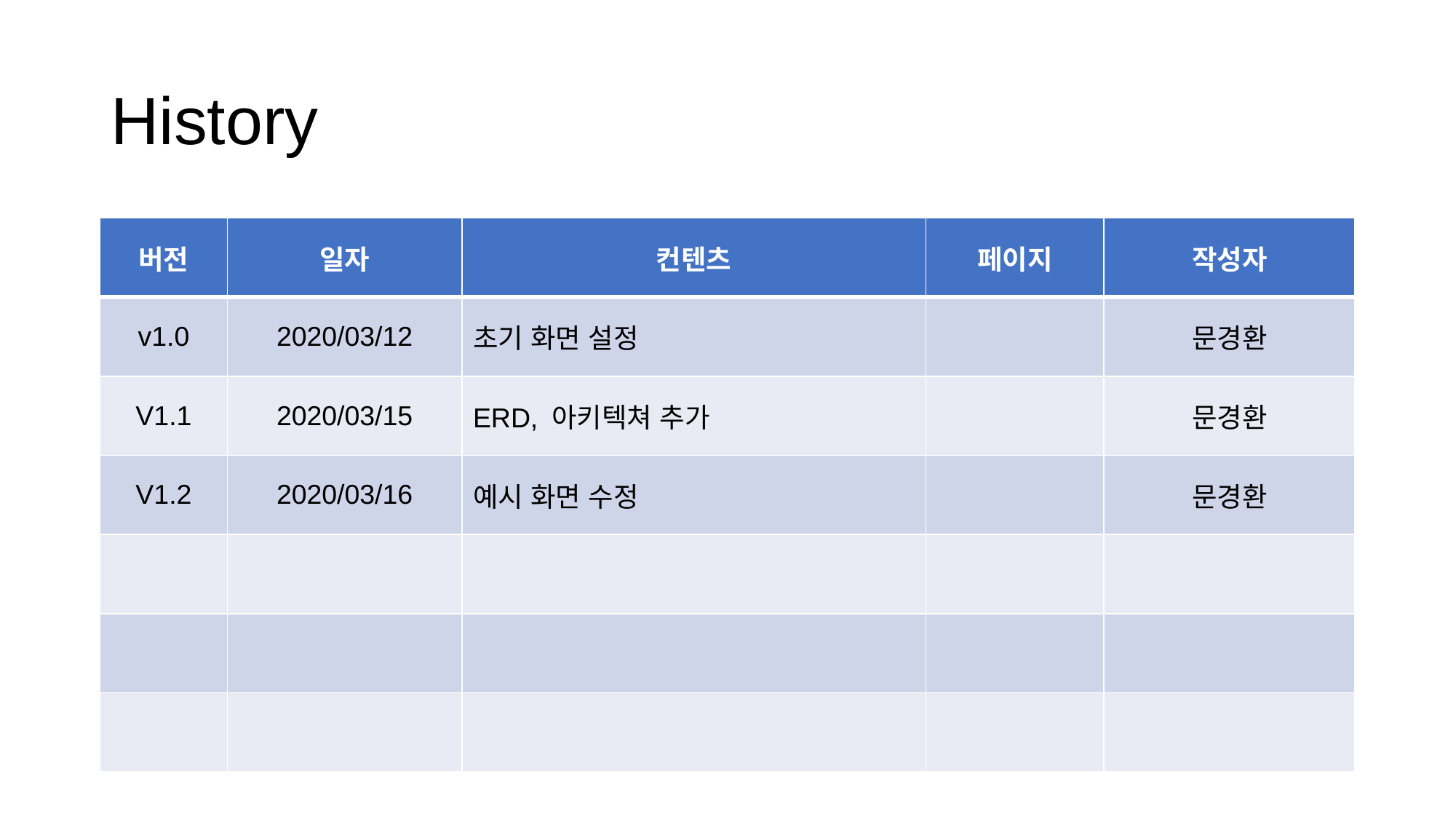

# History
| 버전 | 일자 | 컨텐츠 | 페이지 | 작성자 |
| --- | --- | --- | --- | --- |
| v1.0 | 2020/03/12 | 초기 화면 설정 |  | 문경환 |
| V1.1 | 2020/03/15 | ERD, 아키텍쳐 추가 |  | 문경환 |
| V1.2 | 2020/03/16 | 예시 화면 수정 |  | 문경환 |
|  |  |  |  |  |
|  |  |  |  |  |
|  |  |  |  |  |